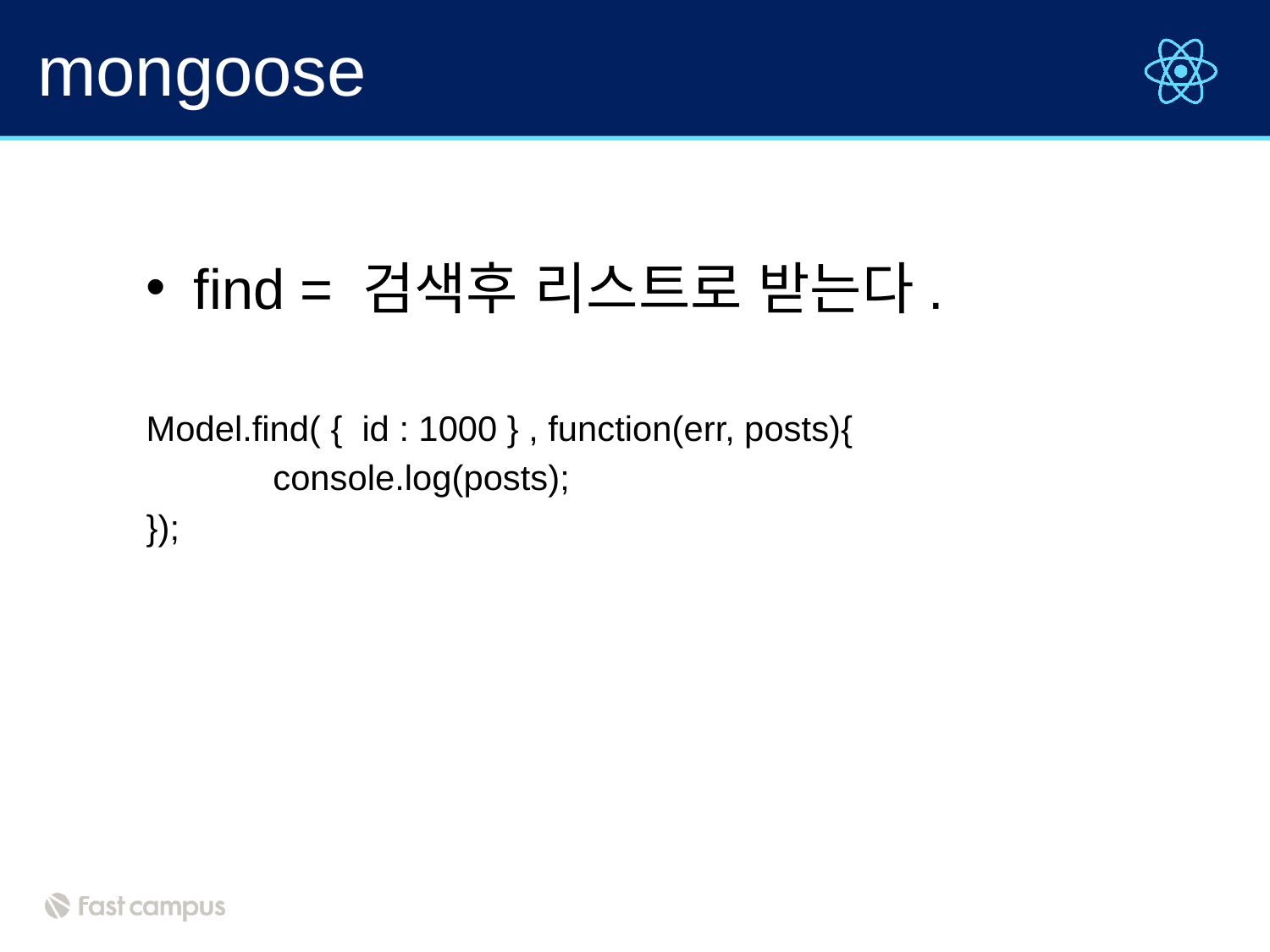

# mongoose
find = 검색후 리스트로 받는다.

Model.find( {  id : 1000 } , function(err, posts){
             console.log(posts);
});